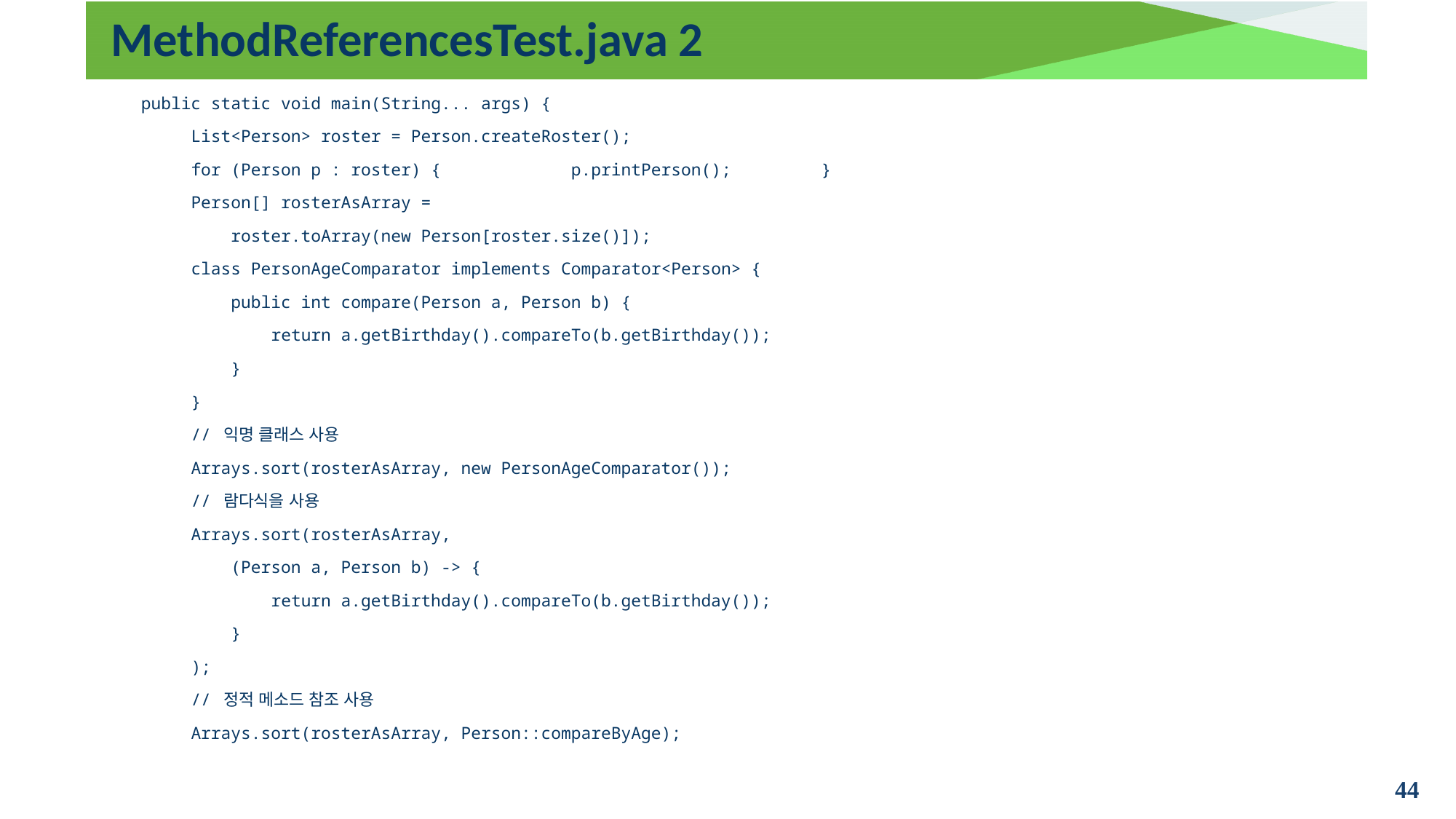

# MethodReferencesTest.java 2
   public static void main(String... args) {
        List<Person> roster = Person.createRoster();
        for (Person p : roster) {             p.printPerson();         }
        Person[] rosterAsArray =
            roster.toArray(new Person[roster.size()]);
        class PersonAgeComparator implements Comparator<Person> {
            public int compare(Person a, Person b) {
                return a.getBirthday().compareTo(b.getBirthday());
            }
        }
        // 익명 클래스 사용
        Arrays.sort(rosterAsArray, new PersonAgeComparator());
        // 람다식을 사용
        Arrays.sort(rosterAsArray,
            (Person a, Person b) -> {
                return a.getBirthday().compareTo(b.getBirthday());
            }
        );
        // 정적 메소드 참조 사용
        Arrays.sort(rosterAsArray, Person::compareByAge);
44